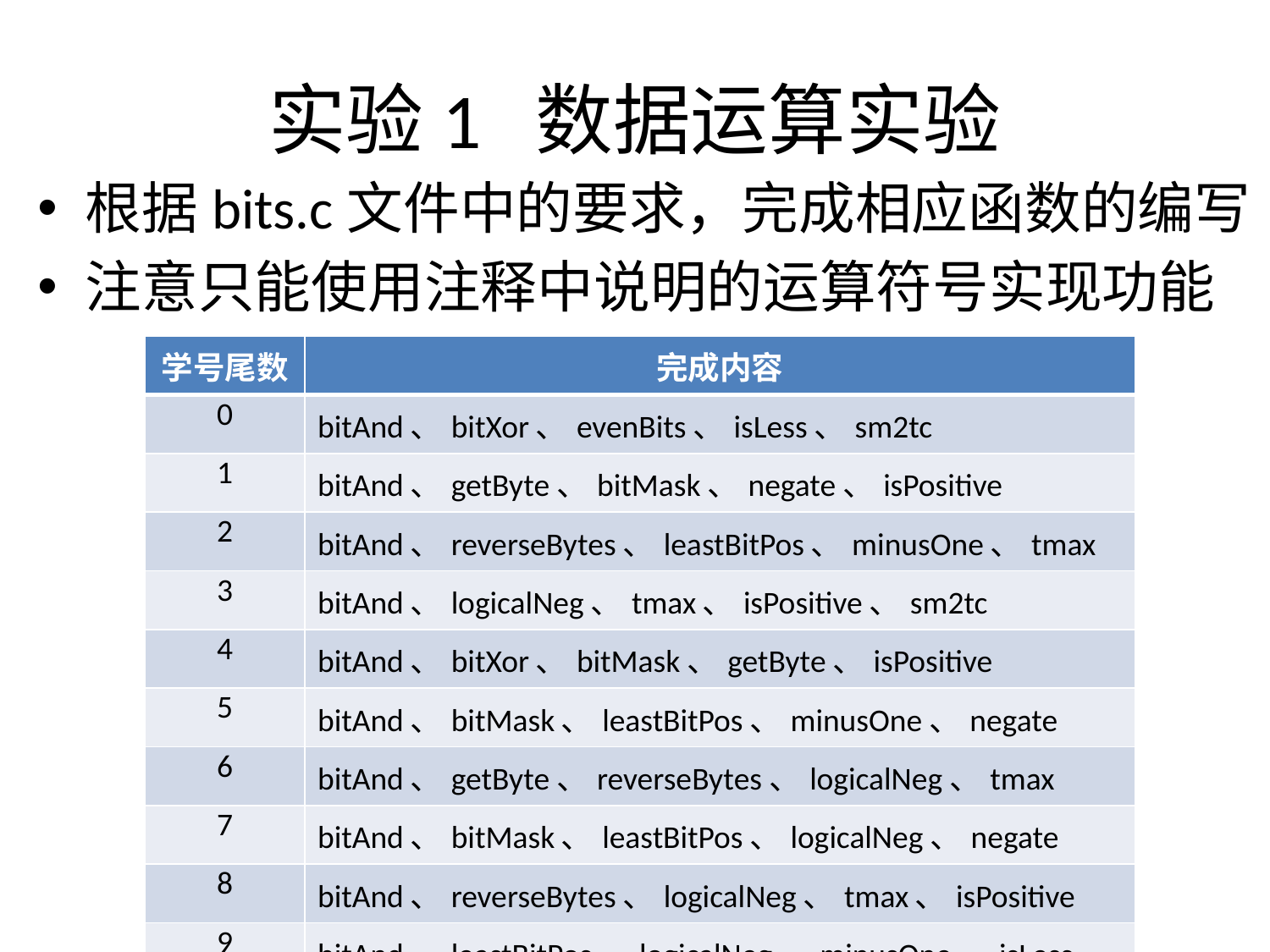

# 实验1  数据运算实验
根据bits.c文件中的要求，完成相应函数的编写
注意只能使用注释中说明的运算符号实现功能
| 学号尾数 | 完成内容 |
| --- | --- |
| 0 | bitAnd、bitXor、evenBits、isLess、sm2tc |
| 1 | bitAnd、getByte、bitMask、negate、isPositive |
| 2 | bitAnd、reverseBytes、leastBitPos、minusOne、tmax |
| 3 | bitAnd、logicalNeg、tmax、isPositive、sm2tc |
| 4 | bitAnd、bitXor、bitMask、getByte、isPositive |
| 5 | bitAnd、bitMask、leastBitPos、minusOne、negate |
| 6 | bitAnd、getByte、reverseBytes、logicalNeg、tmax |
| 7 | bitAnd、bitMask、leastBitPos、logicalNeg、negate |
| 8 | bitAnd、reverseBytes、logicalNeg、tmax、isPositive |
| 9 | bitAnd、leastBitPos、logicalNeg、minusOne、isLess |